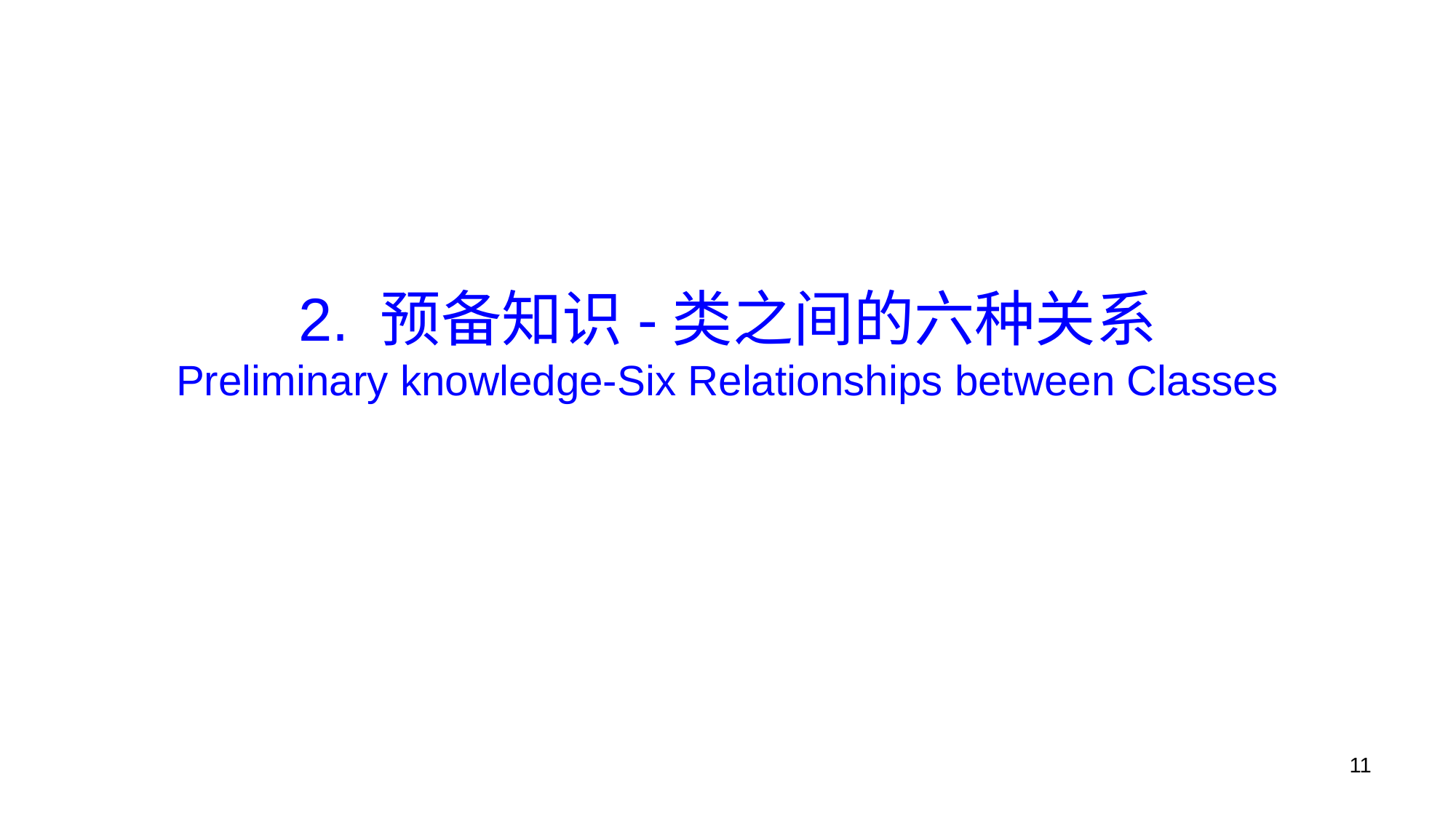

# 2. 预备知识-类之间的六种关系 Preliminary knowledge-Six Relationships between Classes

11